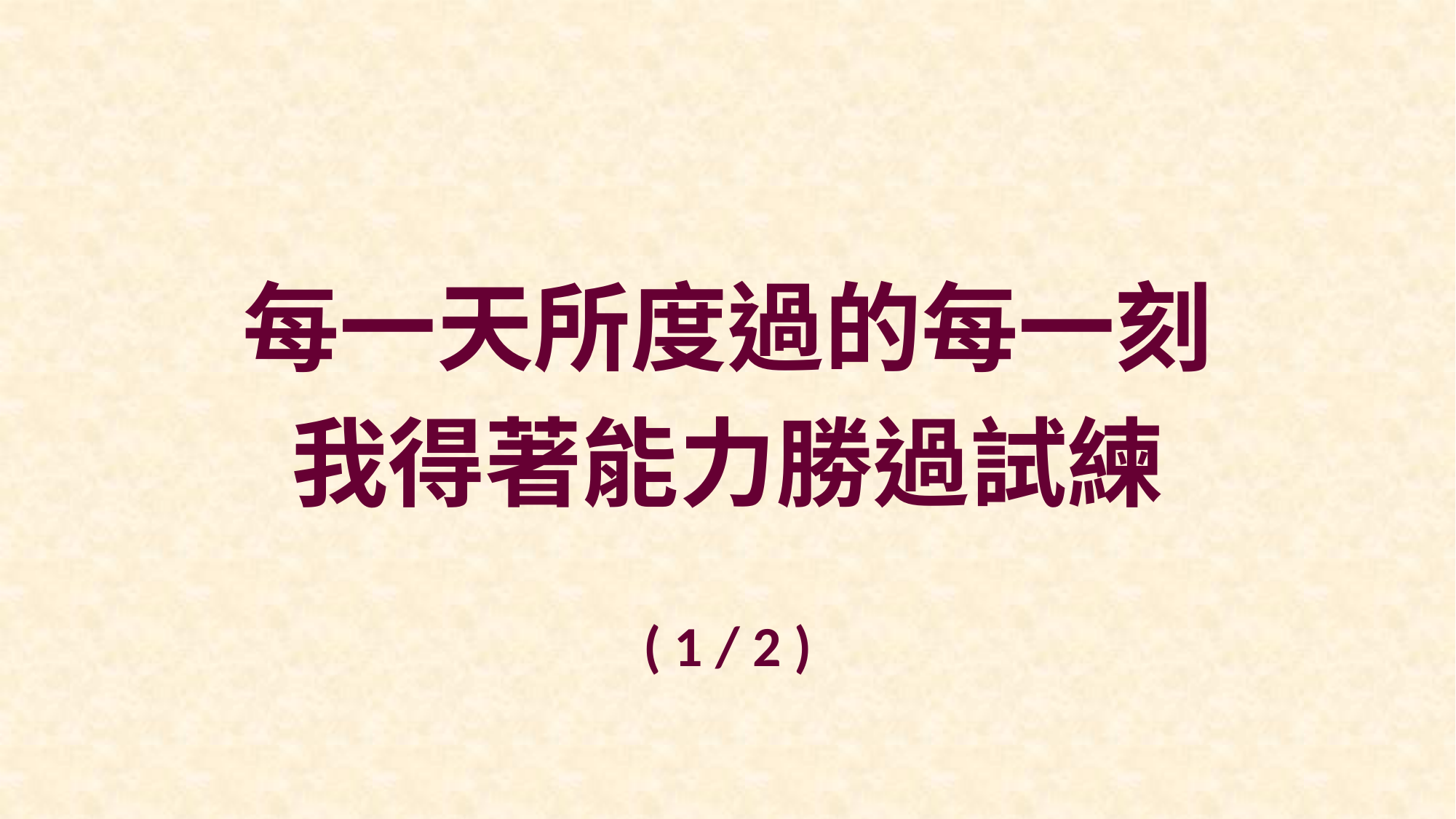

每一天所度過的每一刻
我得著能力勝過試練
( 1 / 2 )